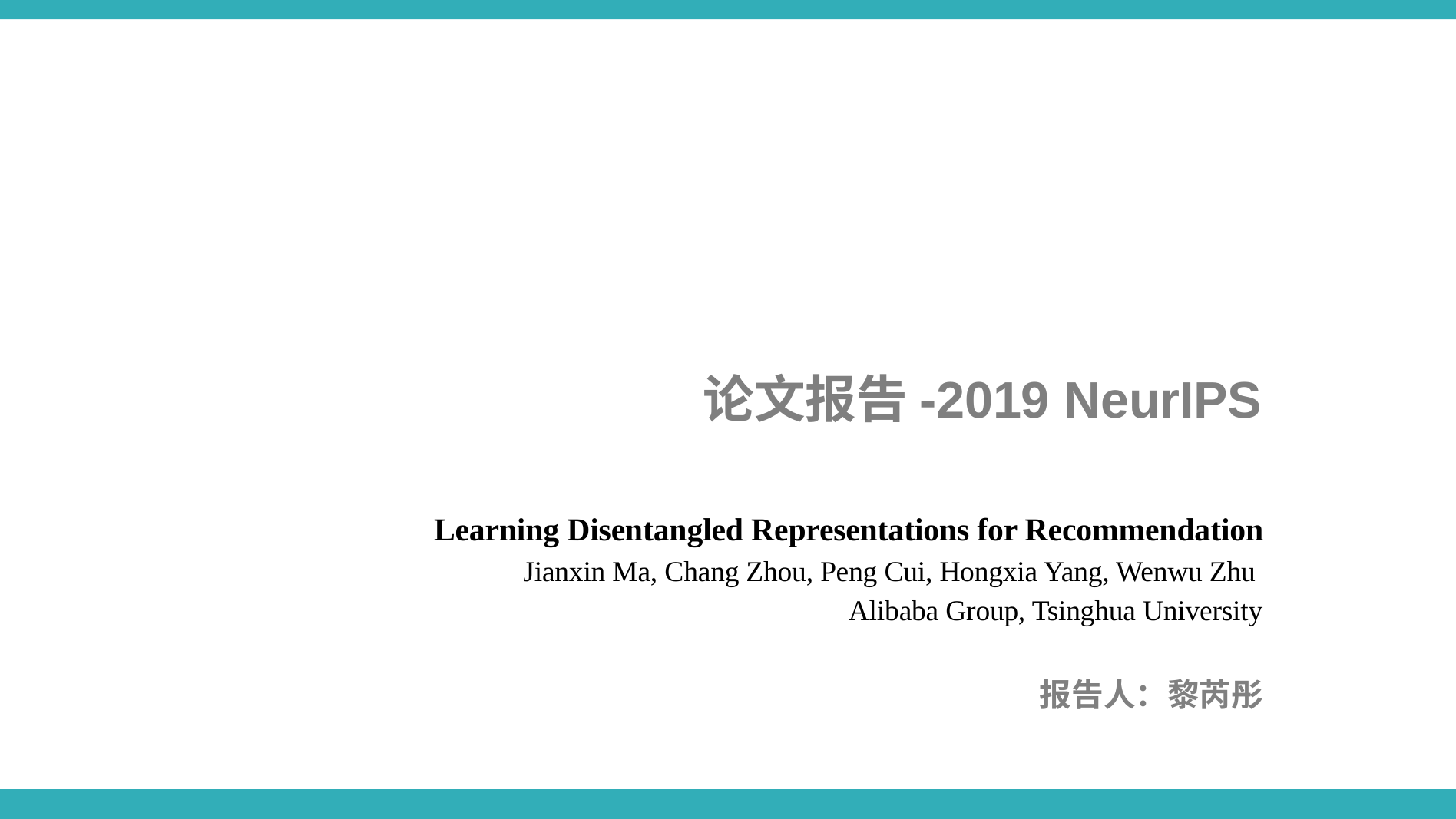

论文报告-2019 NeurIPS

Learning Disentangled Representations for Recommendation
Jianxin Ma, Chang Zhou, Peng Cui, Hongxia Yang, Wenwu Zhu
Alibaba Group, Tsinghua University
报告人：黎芮彤